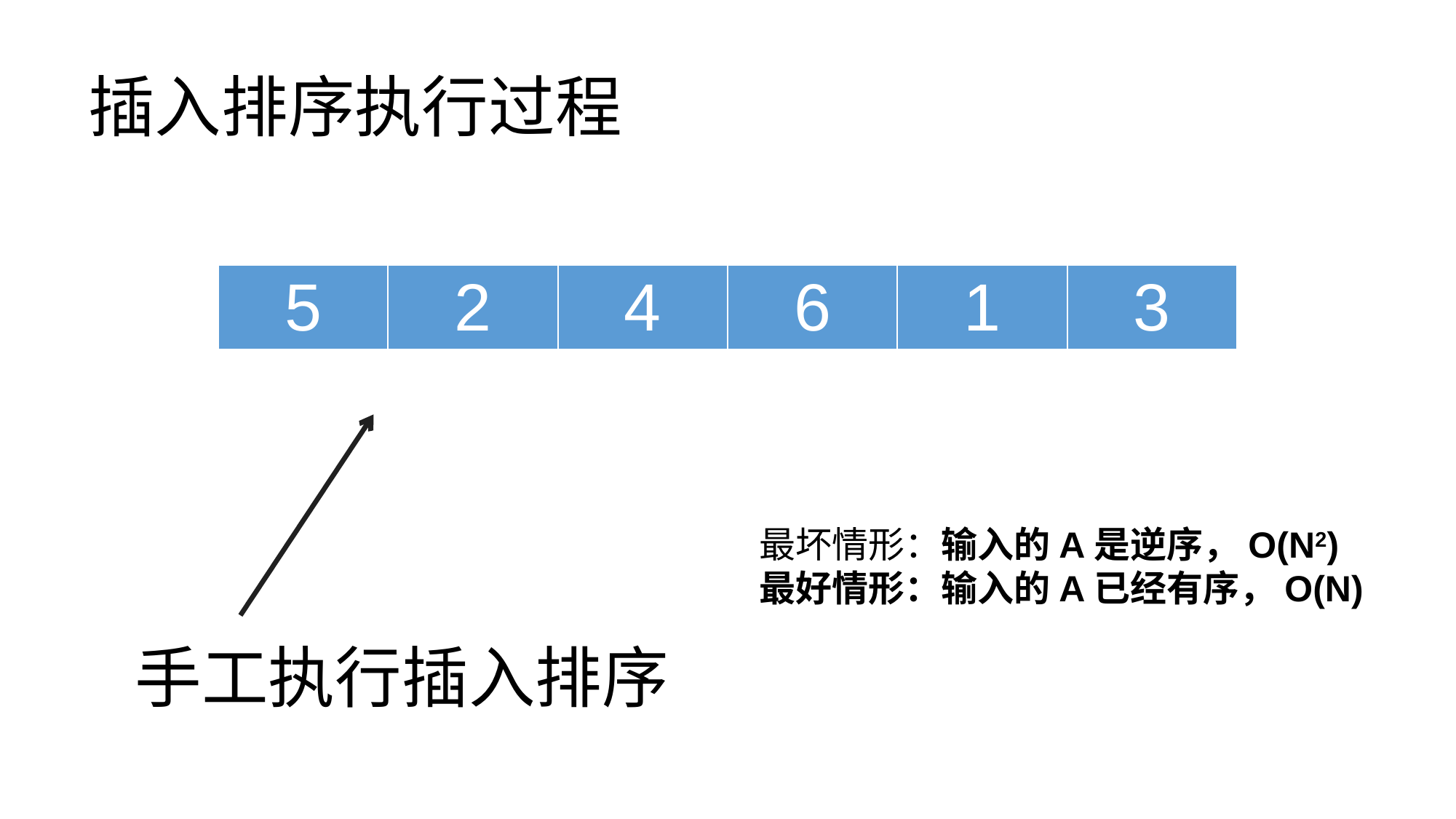

# 插入排序执行过程
| 5 | 2 | 4 | 6 | 1 | 3 |
| --- | --- | --- | --- | --- | --- |
最坏情形：输入的A是逆序，O(N2)
最好情形：输入的A已经有序，O(N)
手工执行插入排序